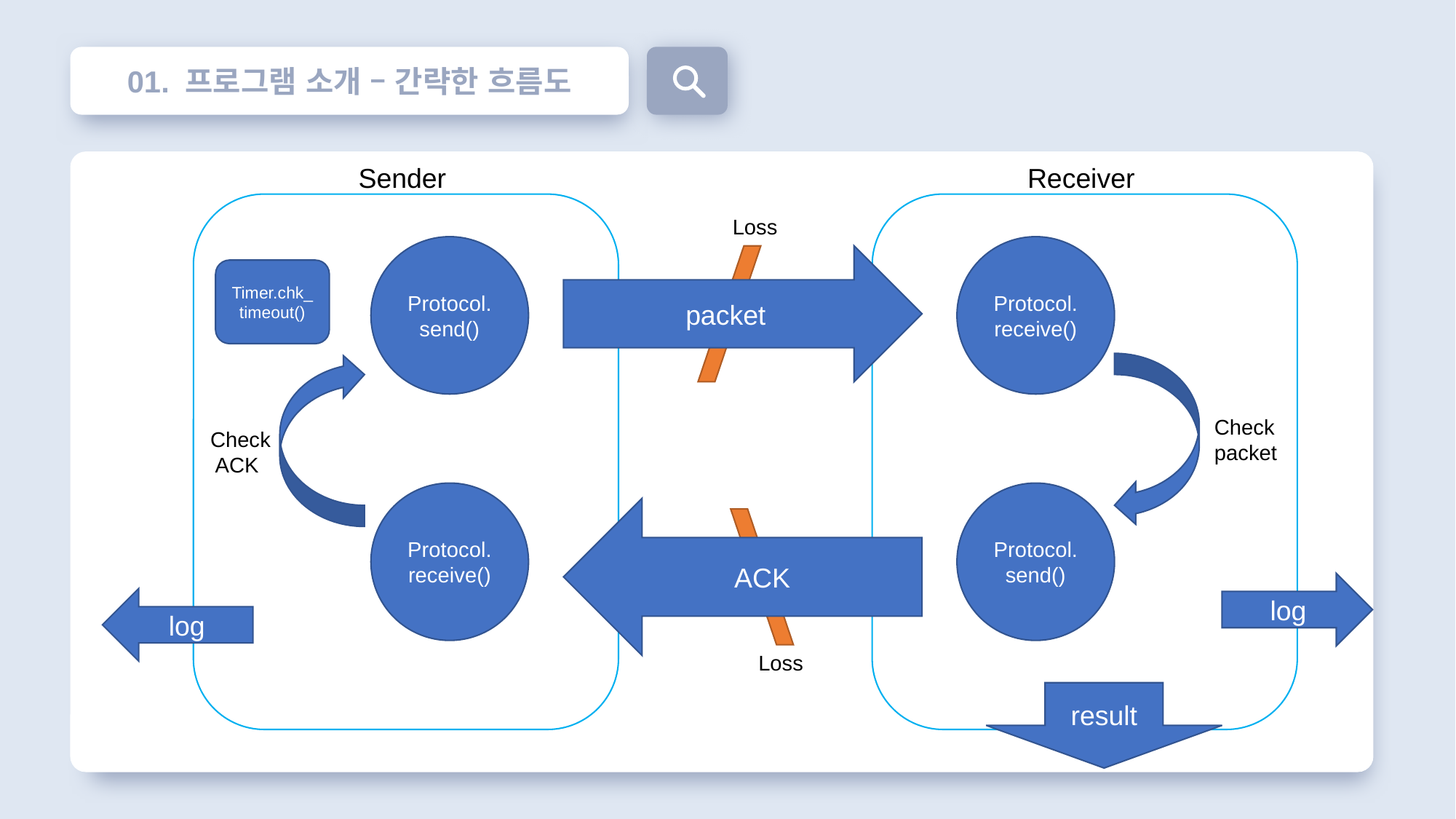

01. 프로그램 소개 – 간략한 흐름도

Sender
Receiver

Loss
Protocol.send()
Protocol.receive()
packet

Timer.chk_timeout()

Check packet
Check    ACK
Protocol.receive()
Protocol.send()
ACK

log
log
Loss
result